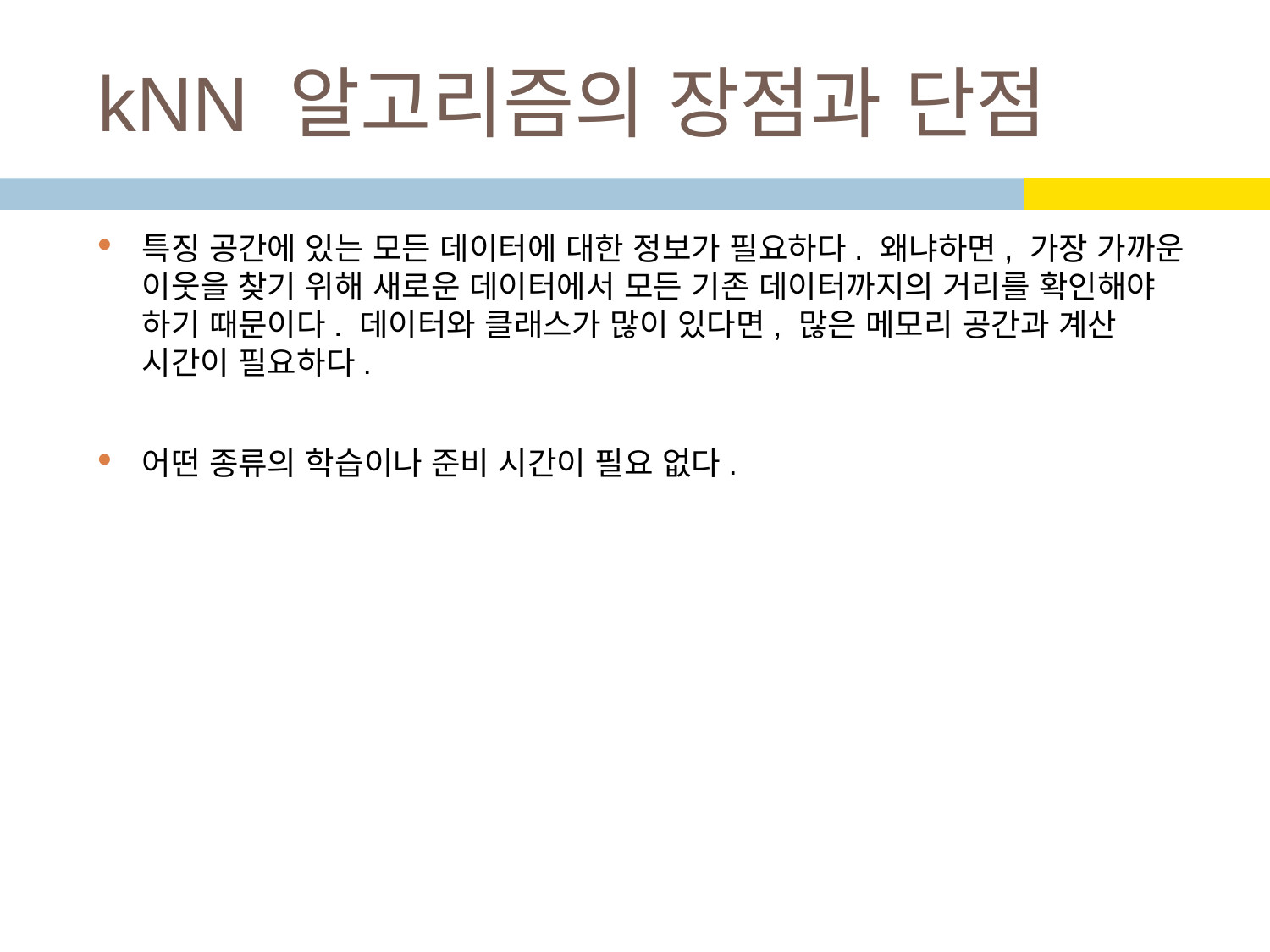

# kNN 알고리즘의 장점과 단점
특징 공간에 있는 모든 데이터에 대한 정보가 필요하다. 왜냐하면, 가장 가까운 이웃을 찾기 위해 새로운 데이터에서 모든 기존 데이터까지의 거리를 확인해야 하기 때문이다. 데이터와 클래스가 많이 있다면, 많은 메모리 공간과 계산 시간이 필요하다.

어떤 종류의 학습이나 준비 시간이 필요 없다.